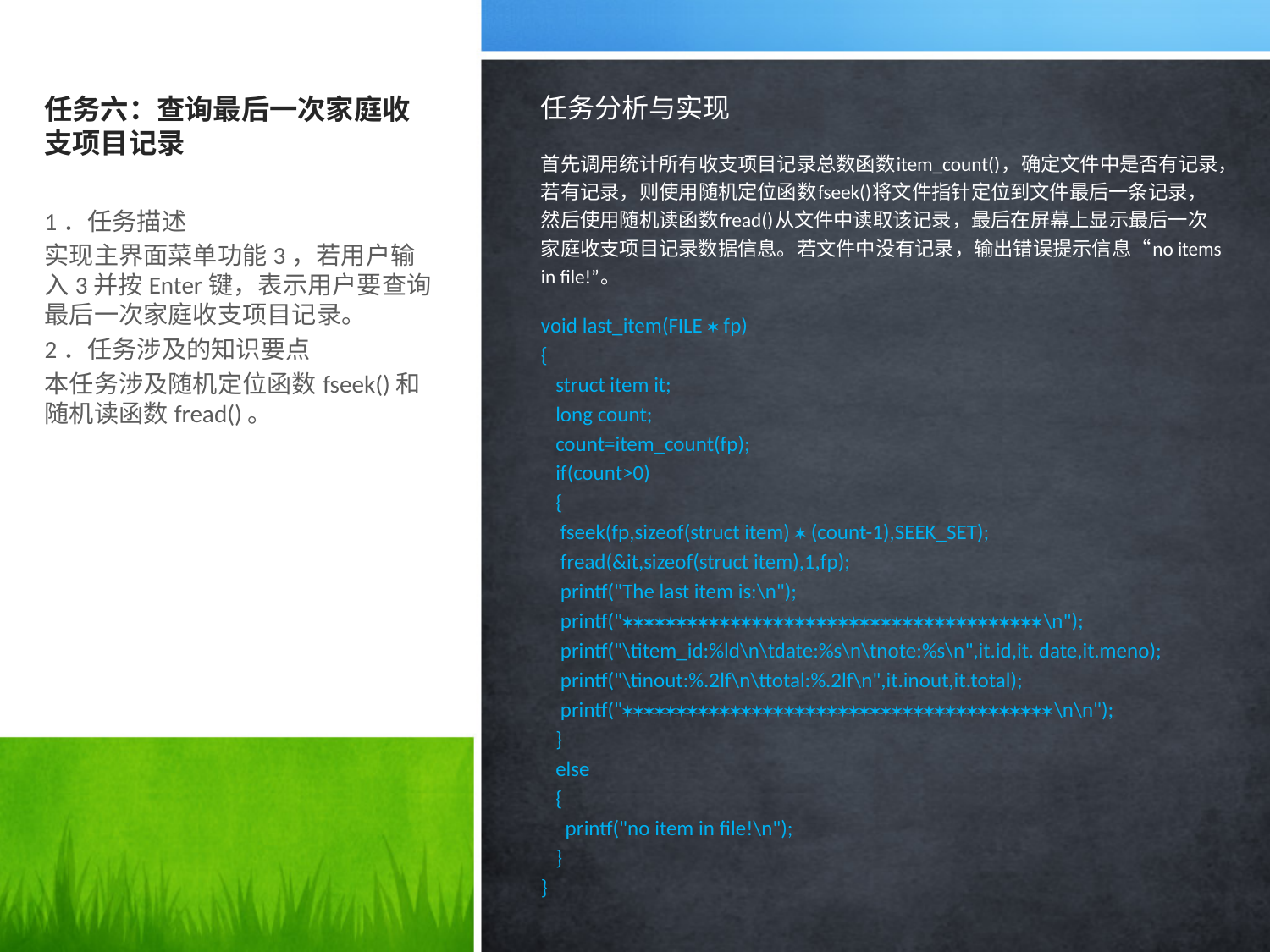

# 任务六：查询最后一次家庭收支项目记录
任务分析与实现

首先调用统计所有收支项目记录总数函数item_count()，确定文件中是否有记录，若有记录，则使用随机定位函数fseek()将文件指针定位到文件最后一条记录，然后使用随机读函数fread()从文件中读取该记录，最后在屏幕上显示最后一次家庭收支项目记录数据信息。若文件中没有记录，输出错误提示信息“no items in file!”。

void last_item(FILE ∗ fp)
{
   struct item it;
   long count;
   count=item_count(fp);
   if(count>0)
   {
    fseek(fp,sizeof(struct item) ∗ (count-1),SEEK_SET);
    fread(&it,sizeof(struct item),1,fp);
    printf("The last item is:\n");
    printf("∗∗∗∗∗∗∗∗∗∗∗∗∗∗∗∗∗∗∗∗∗∗∗∗∗∗∗∗∗∗∗∗∗∗∗∗∗∗∗\n");
    printf("\titem_id:%ld\n\tdate:%s\n\tnote:%s\n",it.id,it. date,it.meno);
    printf("\tinout:%.2lf\n\ttotal:%.2lf\n",it.inout,it.total);
    printf("∗∗∗∗∗∗∗∗∗∗∗∗∗∗∗∗∗∗∗∗∗∗∗∗∗∗∗∗∗∗∗∗∗∗∗∗∗∗∗∗\n\n");
   }
   else
   {
     printf("no item in file!\n");
   }
}

1．任务描述
实现主界面菜单功能3，若用户输入3并按Enter键，表示用户要查询最后一次家庭收支项目记录。
2．任务涉及的知识要点
本任务涉及随机定位函数fseek()和随机读函数fread()。